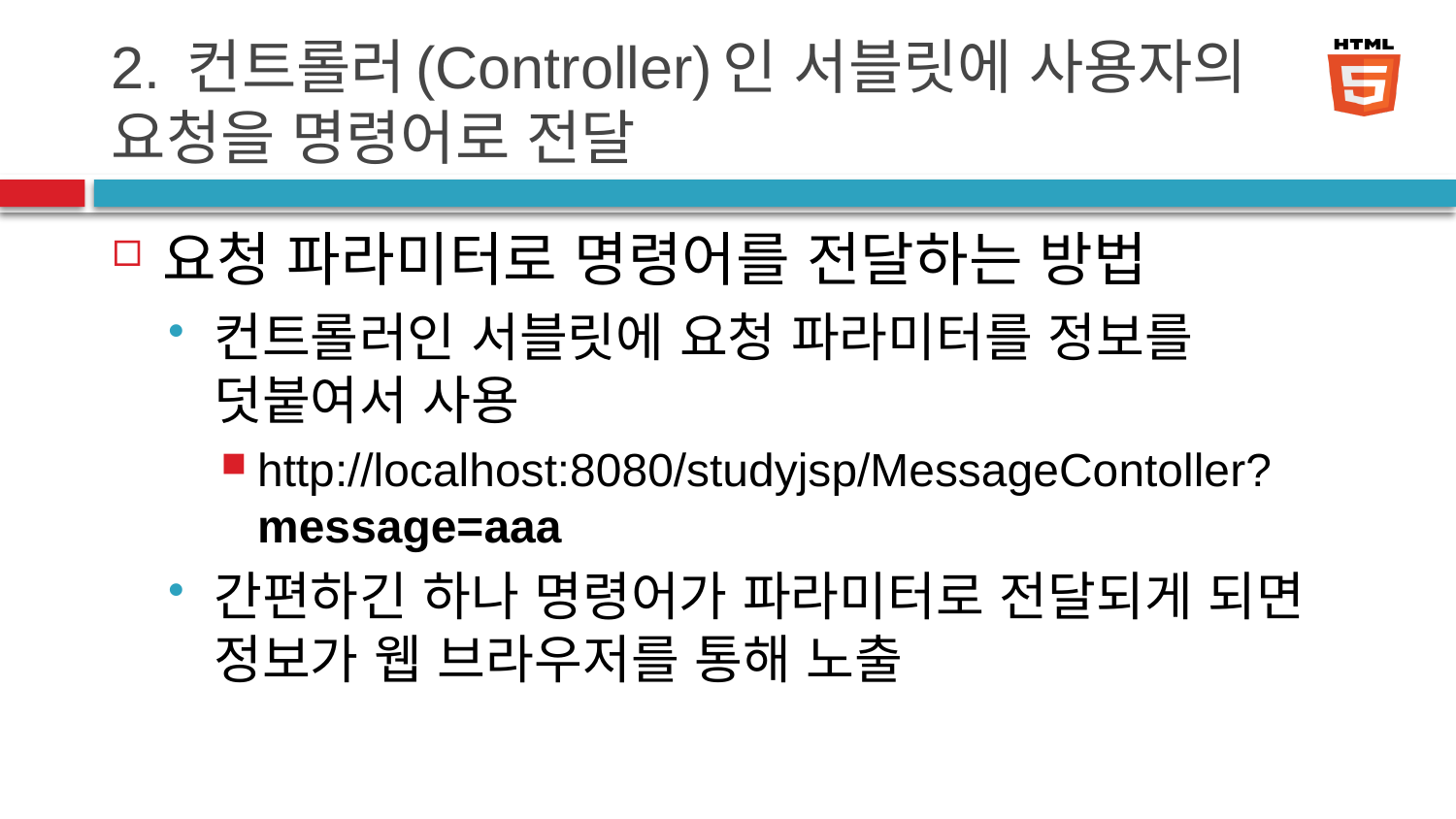

# 2. 컨트롤러(Controller)인 서블릿에 사용자의 요청을 명령어로 전달
요청 파라미터로 명령어를 전달하는 방법
컨트롤러인 서블릿에 요청 파라미터를 정보를 덧붙여서 사용
http://localhost:8080/studyjsp/MessageContoller?message=aaa
간편하긴 하나 명령어가 파라미터로 전달되게 되면 정보가 웹 브라우저를 통해 노출